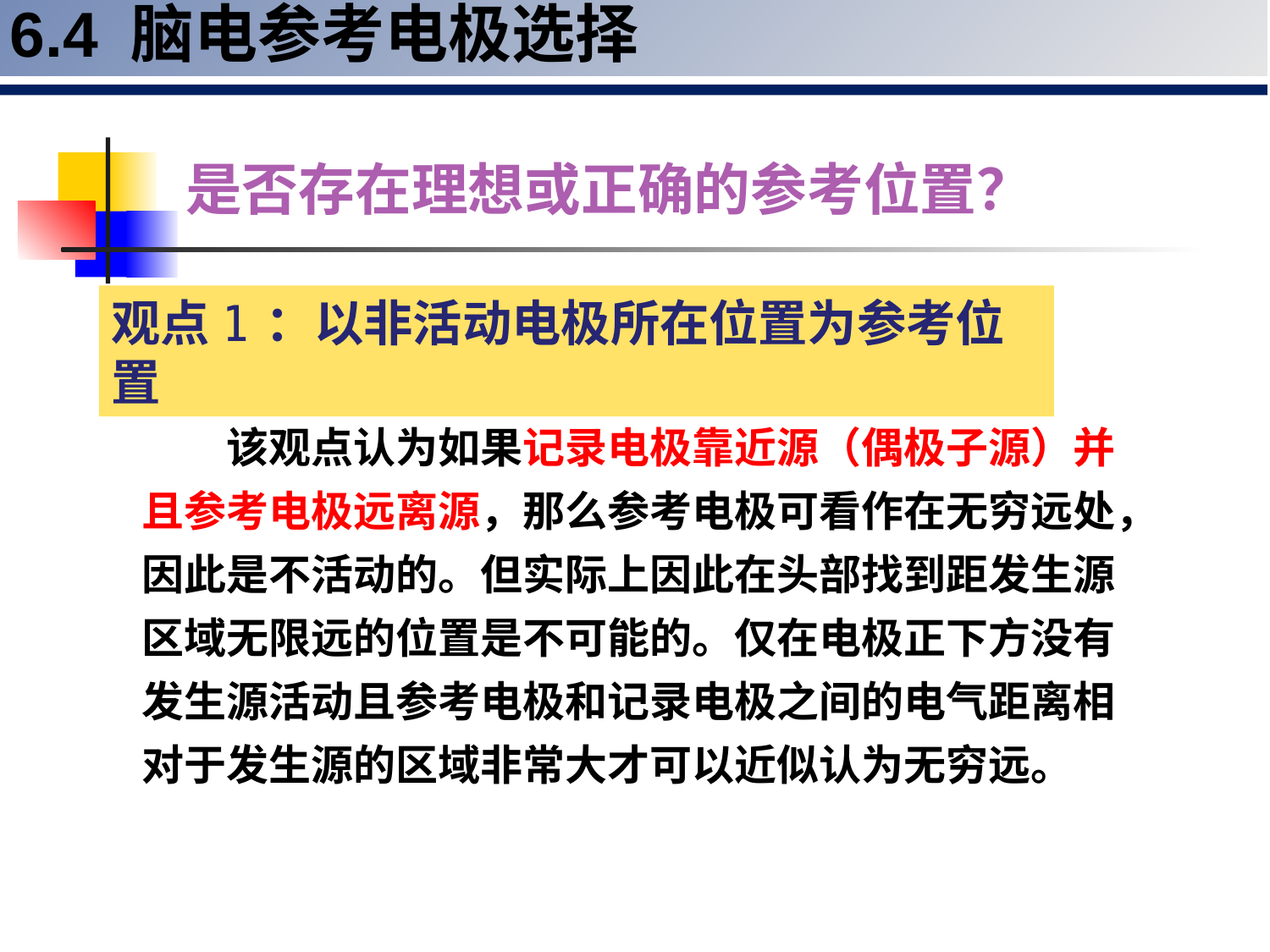

6.4 脑电参考电极选择

是否存在理想或正确的参考位置？
观点1：以非活动电极所在位置为参考位置
该观点认为如果记录电极靠近源（偶极子源）并且参考电极远离源，那么参考电极可看作在无穷远处，因此是不活动的。但实际上因此在头部找到距发生源区域无限远的位置是不可能的。仅在电极正下方没有发生源活动且参考电极和记录电极之间的电气距离相对于发生源的区域非常大才可以近似认为无穷远。